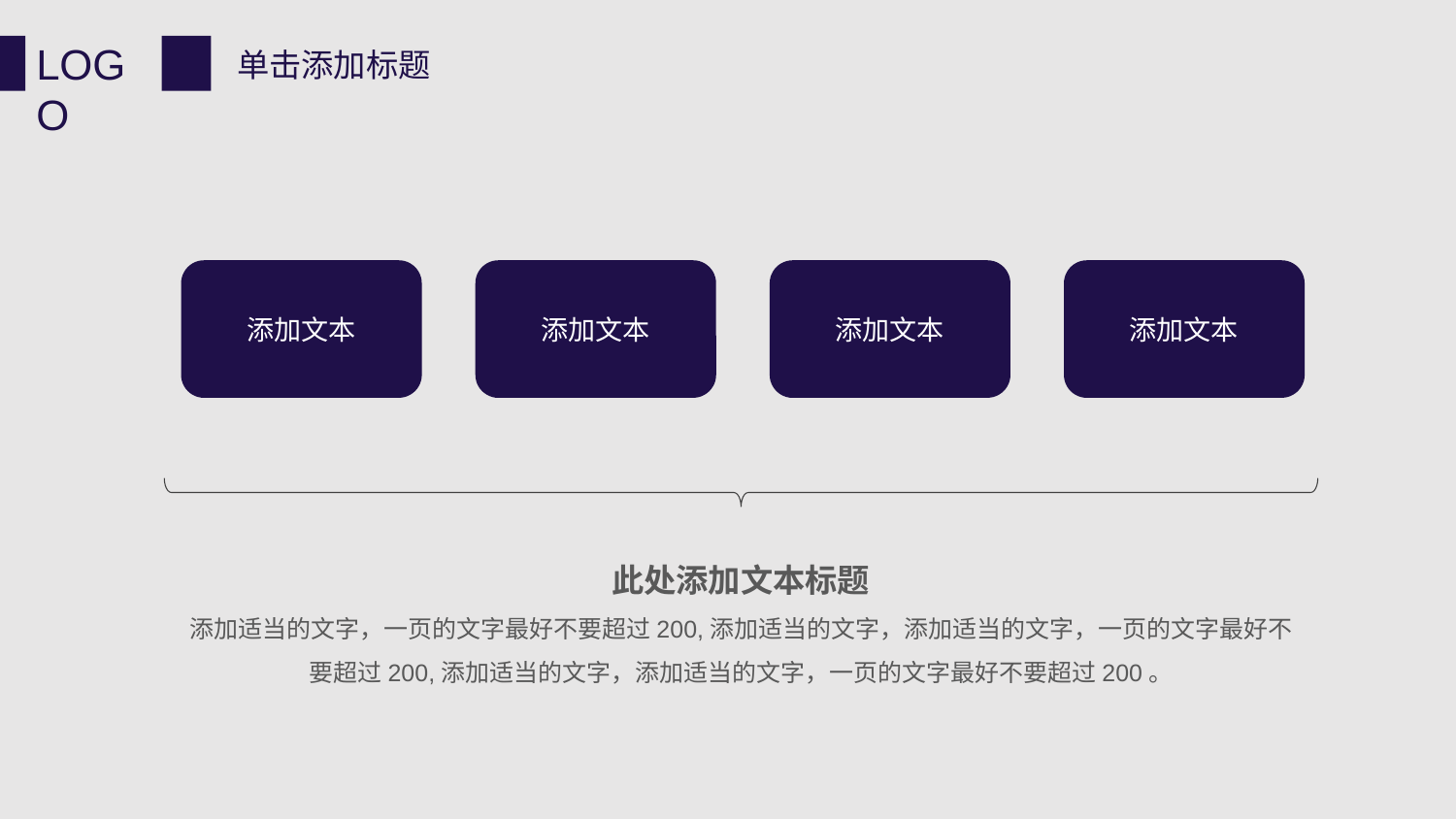

LOGO

单击添加标题
添加文本
添加文本
添加文本
添加文本
此处添加文本标题
添加适当的文字，一页的文字最好不要超过200,添加适当的文字，添加适当的文字，一页的文字最好不要超过200,添加适当的文字，添加适当的文字，一页的文字最好不要超过200。